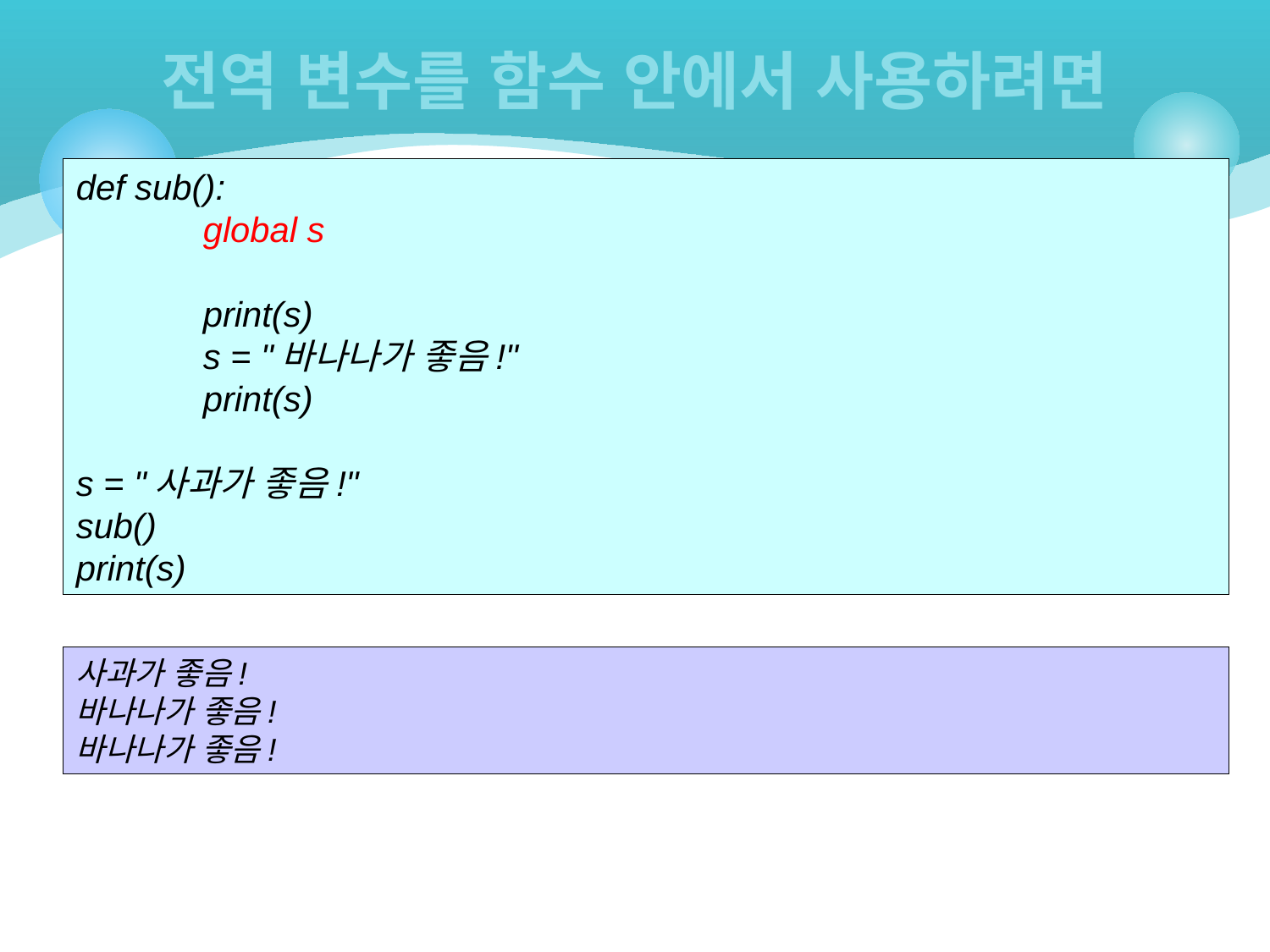

# 전역 변수를 함수 안에서 사용하려면
def sub():
	global s

	print(s)
	s = "바나나가 좋음!"
	print(s)

s = "사과가 좋음!"
sub()
print(s)
사과가 좋음!
바나나가 좋음!
바나나가 좋음!